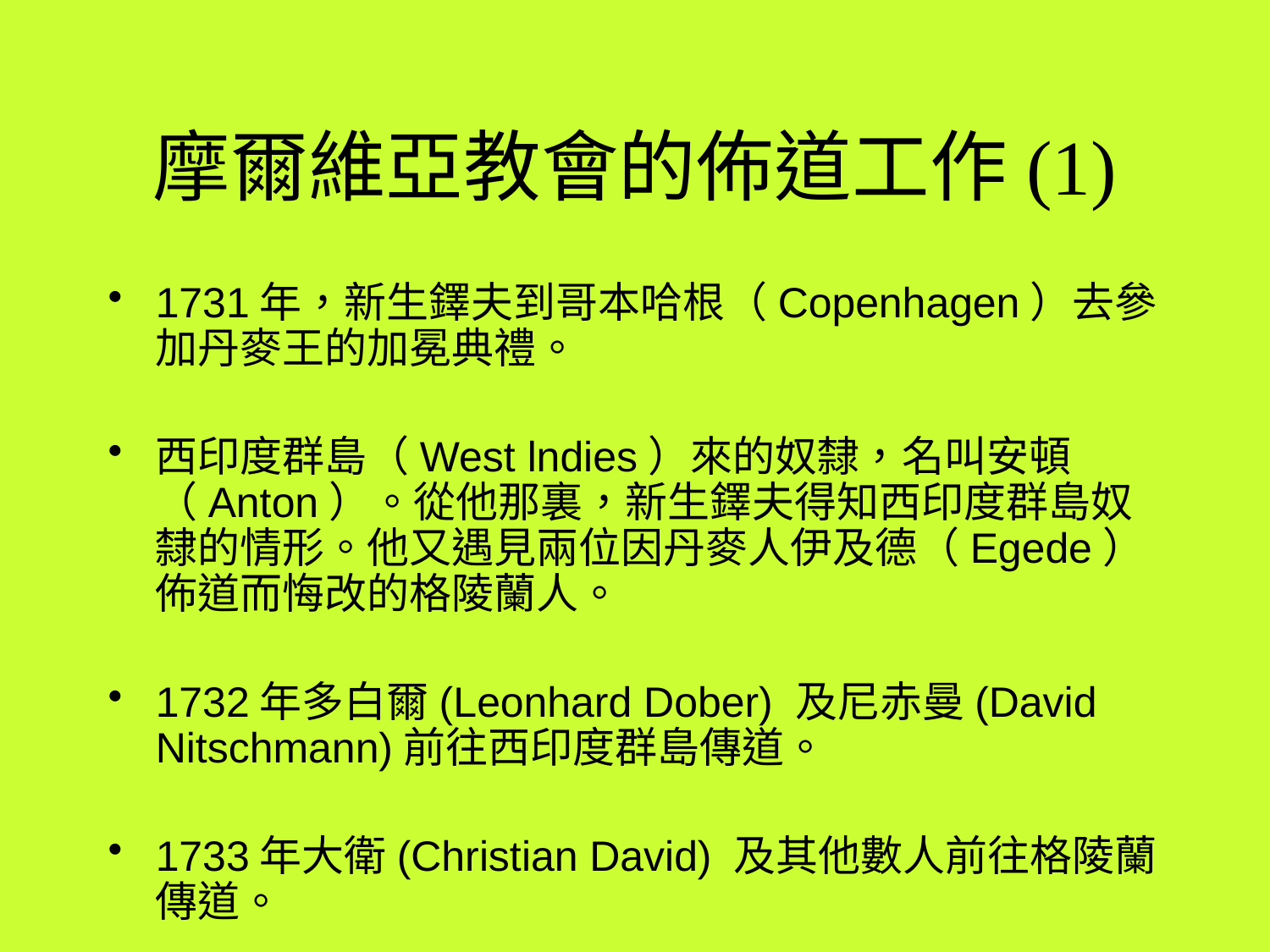

# 摩爾維亞教會的佈道工作(1)
1731年，新生鐸夫到哥本哈根（Copenhagen）去參加丹麥王的加冕典禮。

西印度群島（West lndies）來的奴隸，名叫安頓（Anton）。從他那裏，新生鐸夫得知西印度群島奴隸的情形。他又遇見兩位因丹麥人伊及德（Egede）佈道而悔改的格陵蘭人。

1732年多白爾(Leonhard Dober) 及尼赤曼(David Nitschmann)前往西印度群島傳道。

1733年大衛(Christian David) 及其他數人前往格陵蘭傳道。